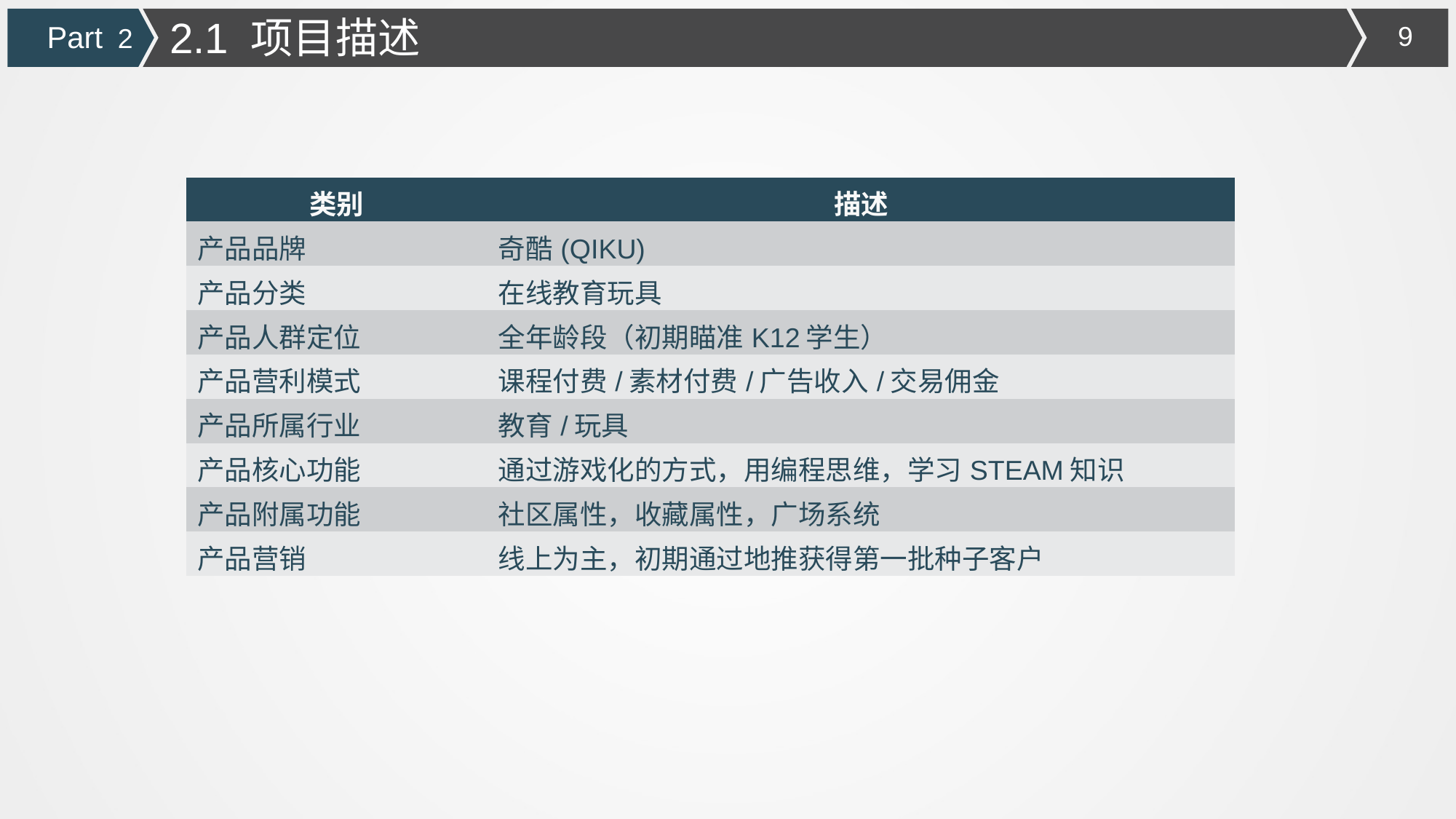

2.1 项目描述
Part  2
| 类别 | 描述 |
| --- | --- |
| 产品品牌 | 奇酷(QIKU) |
| 产品分类 | 在线教育玩具 |
| 产品人群定位 | 全年龄段（初期瞄准K12学生） |
| 产品营利模式 | 课程付费/素材付费/广告收入/交易佣金 |
| 产品所属行业 | 教育/玩具 |
| 产品核心功能 | 通过游戏化的方式，用编程思维，学习STEAM知识 |
| 产品附属功能 | 社区属性，收藏属性，广场系统 |
| 产品营销 | 线上为主，初期通过地推获得第一批种子客户 |